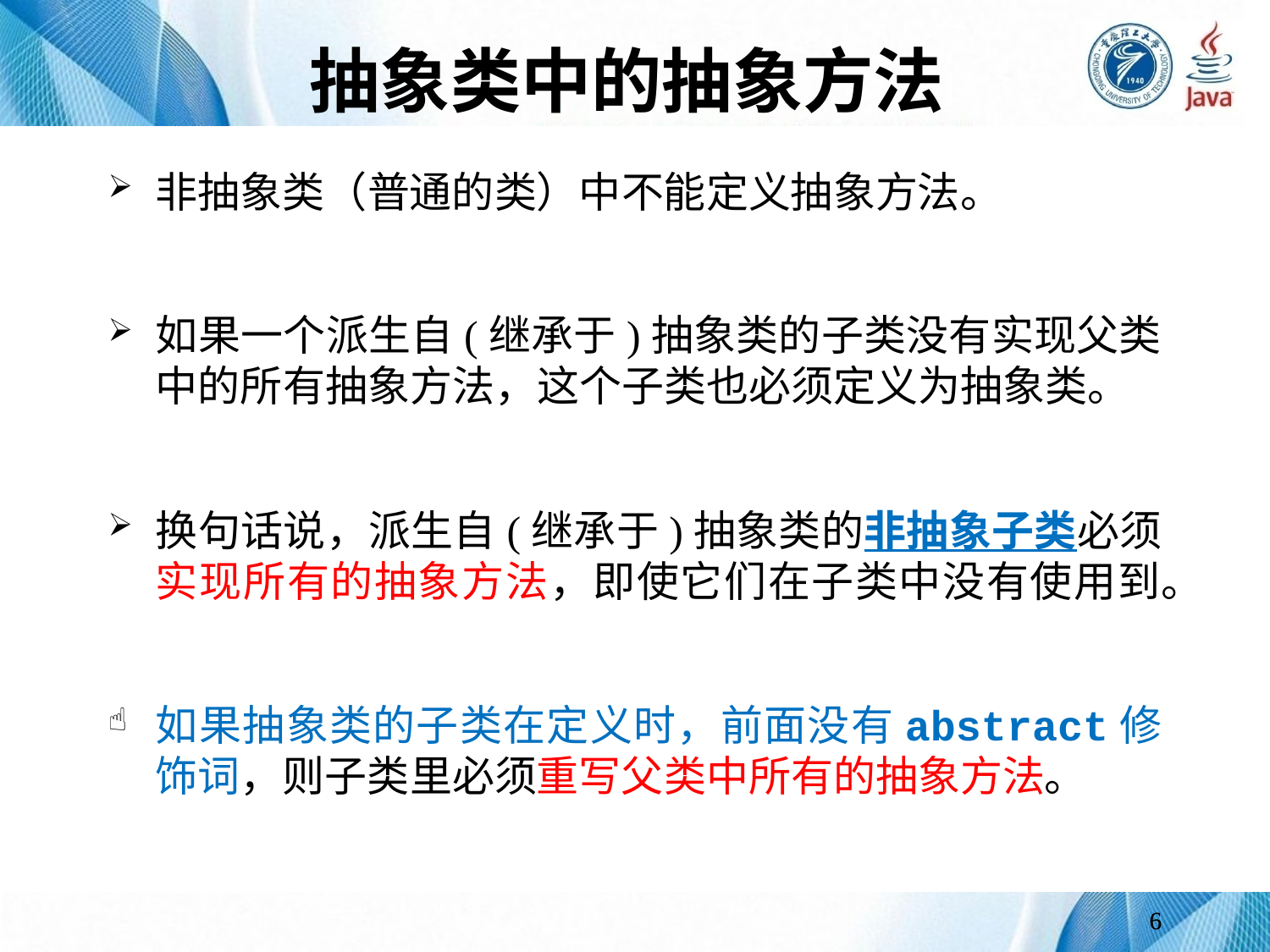

# 抽象类中的抽象方法
非抽象类（普通的类）中不能定义抽象方法。

如果一个派生自(继承于)抽象类的子类没有实现父类中的所有抽象方法，这个子类也必须定义为抽象类。

换句话说，派生自(继承于)抽象类的非抽象子类必须实现所有的抽象方法，即使它们在子类中没有使用到。

如果抽象类的子类在定义时，前面没有abstract修饰词，则子类里必须重写父类中所有的抽象方法。
6
6